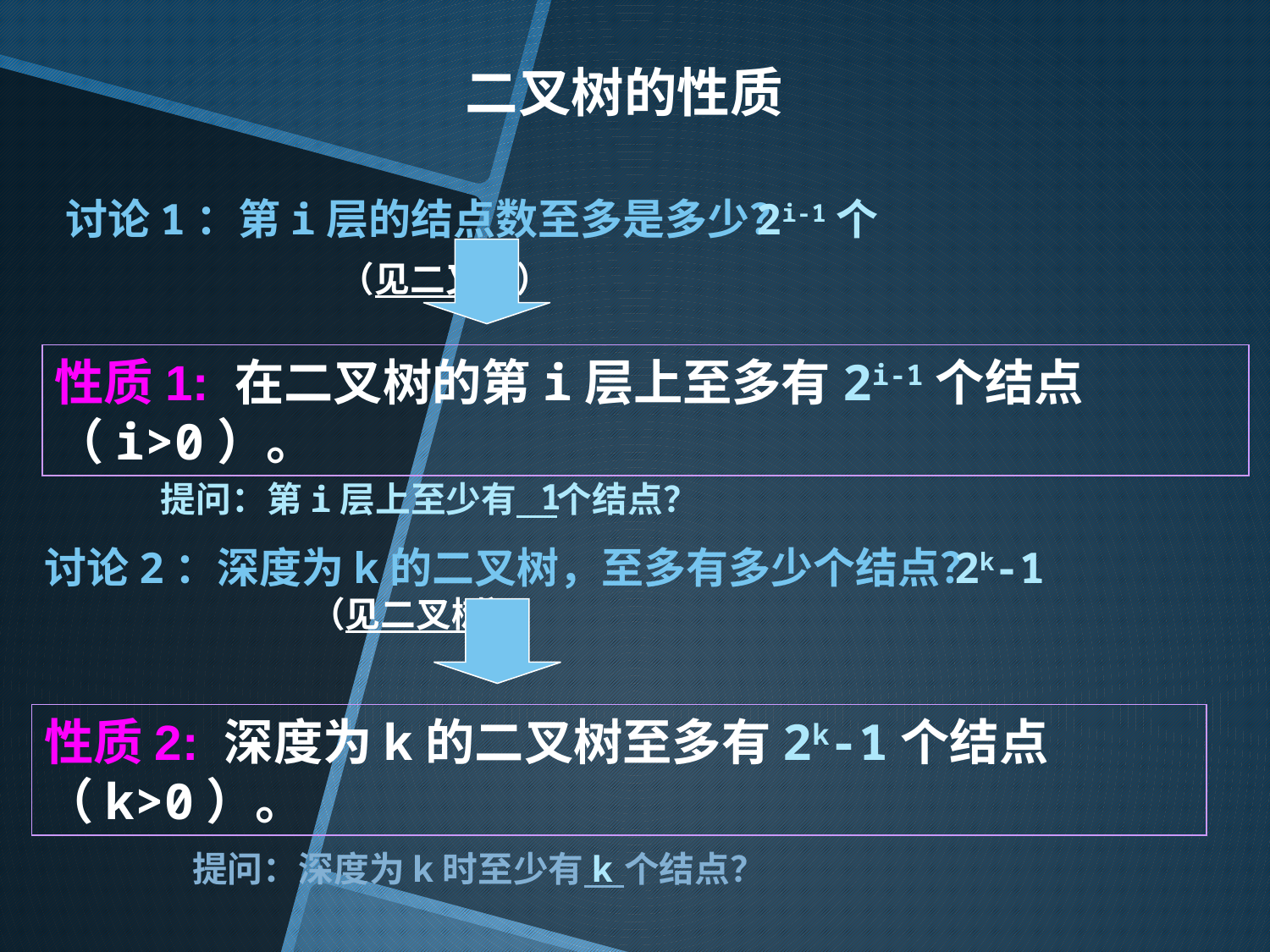

# 二叉树的性质
讨论1：第i层的结点数至多是多少？
                                 （见二叉树）
2i-1个

性质1: 在二叉树的第i层上至多有2i-1个结点（i>0）。
1
提问：第i层上至少有     个结点？
讨论2：深度为k的二叉树，至多有多少个结点？
                                （见二叉树）
2k-1

性质2: 深度为k的二叉树至多有2k-1个结点（k>0）。
提问：深度为k时至少有     个结点？
k